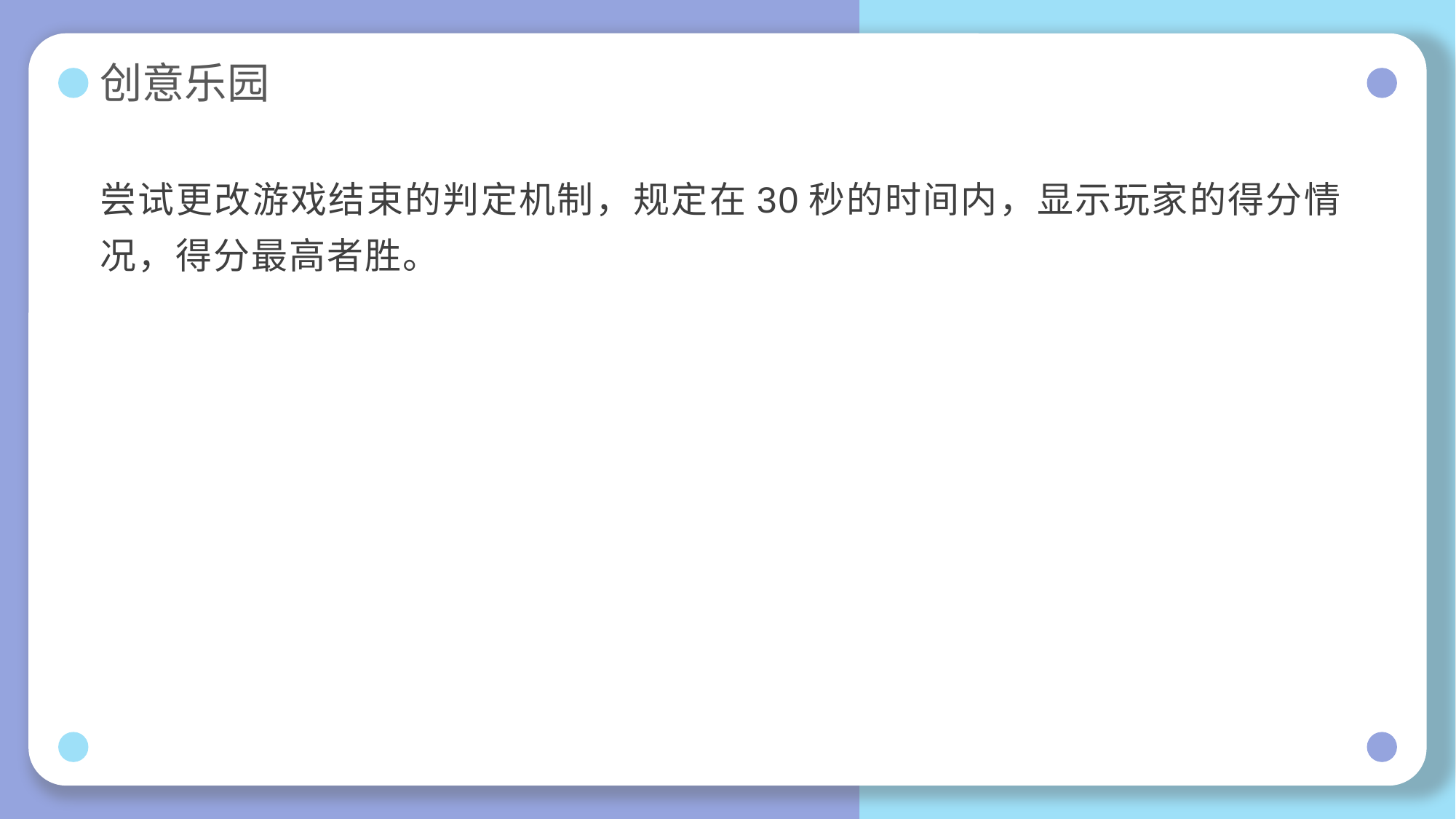

# 创意乐园
尝试更改游戏结束的判定机制，规定在30秒的时间内，显示玩家的得分情况，得分最高者胜。